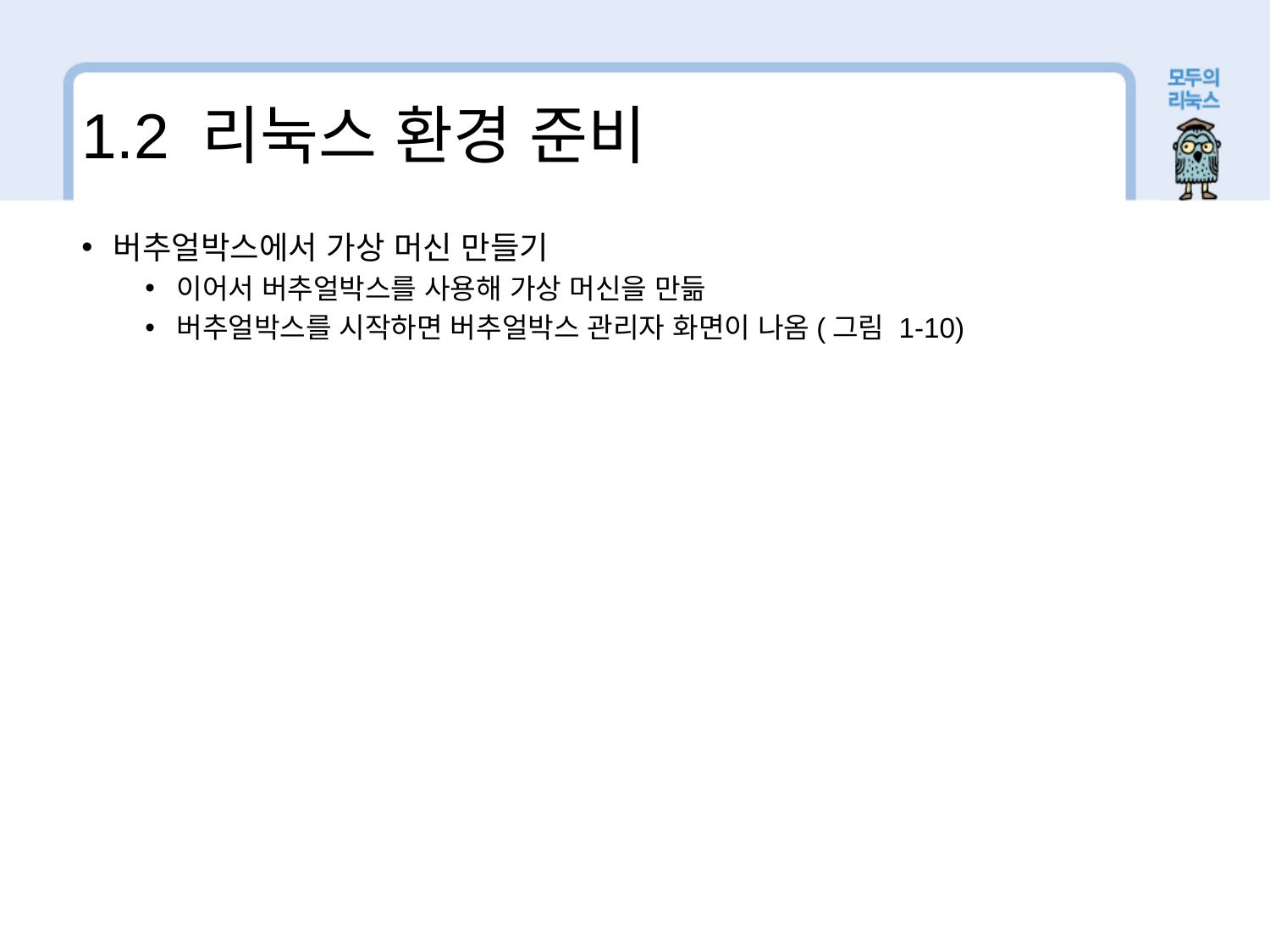

1.2 리눅스 환경 준비
버추얼박스에서 가상 머신 만들기
이어서 버추얼박스를 사용해 가상 머신을 만듦
버추얼박스를 시작하면 버추얼박스 관리자 화면이 나옴(그림 1-10)